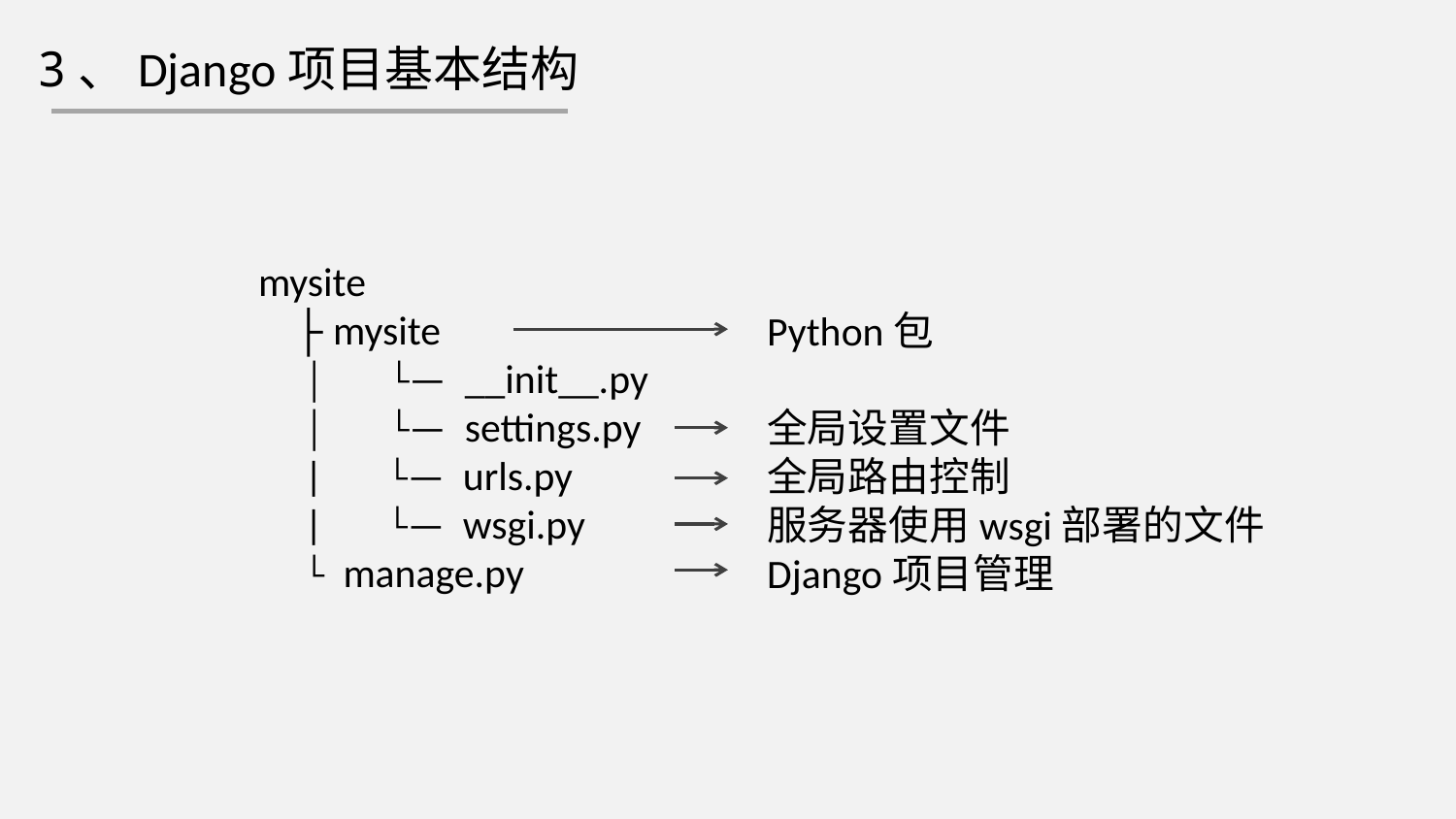

3、Django项目基本结构
mysite
    ├ mysite
     │       └—  __init__.py
     │       └—  settings.py
     |       └—  urls.py
     |       └—  wsgi.py
     └  manage.py
Python包

全局设置文件
全局路由控制
服务器使用wsgi部署的文件
Django项目管理